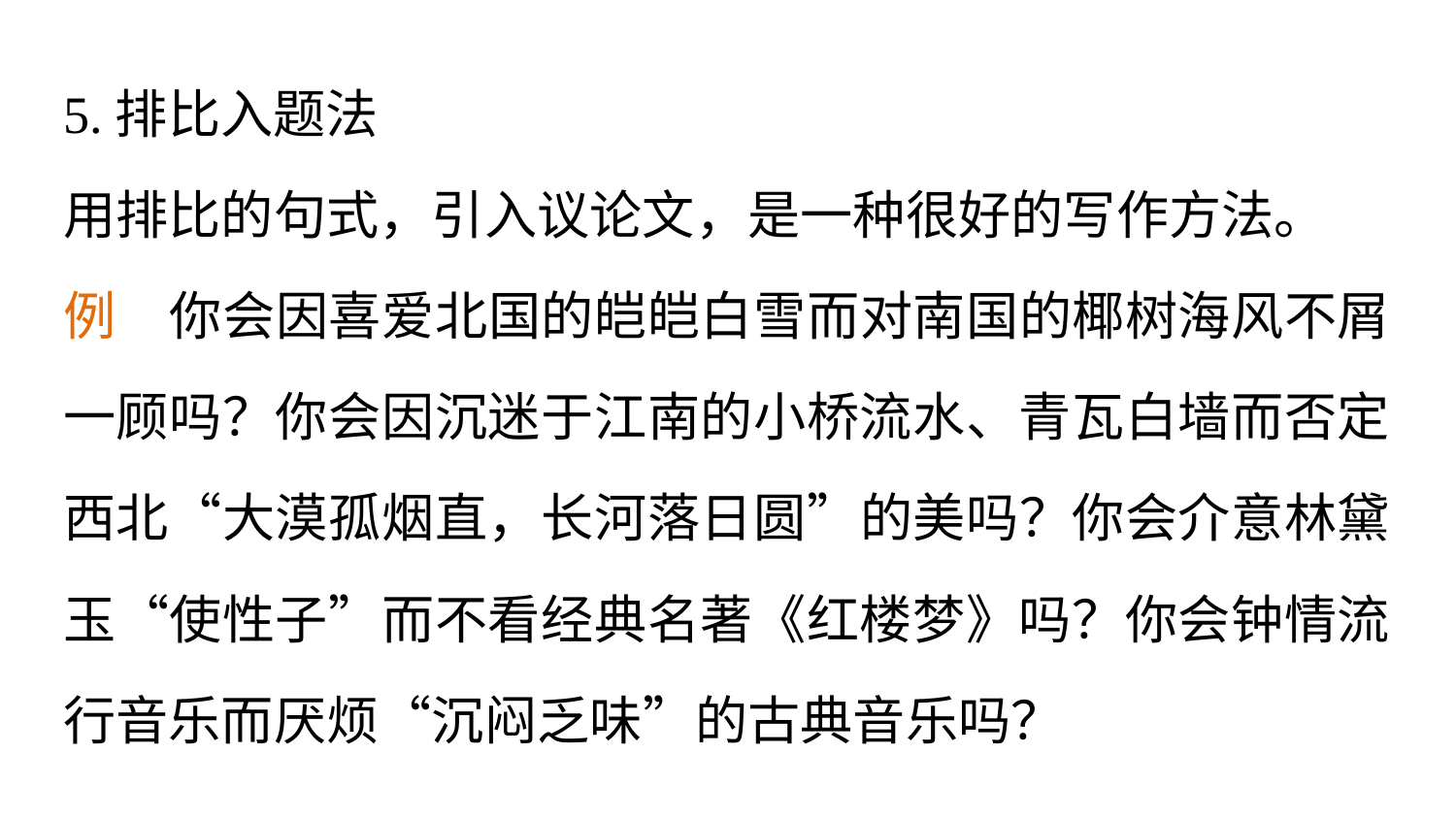

5.排比入题法
用排比的句式，引入议论文，是一种很好的写作方法。
例　你会因喜爱北国的皑皑白雪而对南国的椰树海风不屑一顾吗？你会因沉迷于江南的小桥流水、青瓦白墙而否定西北“大漠孤烟直，长河落日圆”的美吗？你会介意林黛玉“使性子”而不看经典名著《红楼梦》吗？你会钟情流行音乐而厌烦“沉闷乏味”的古典音乐吗？